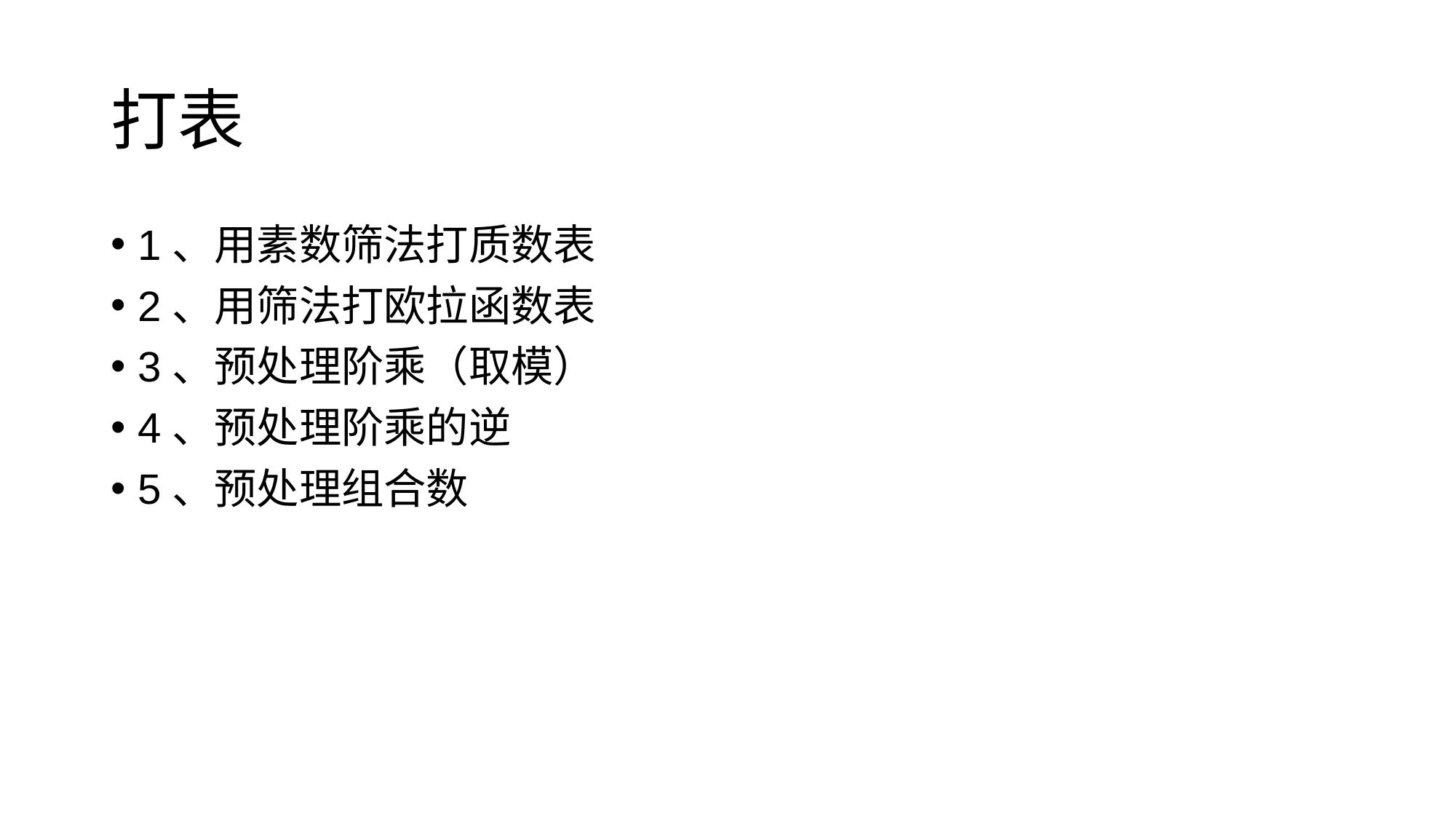

# 打表
1、用素数筛法打质数表
2、用筛法打欧拉函数表
3、预处理阶乘（取模）
4、预处理阶乘的逆
5、预处理组合数